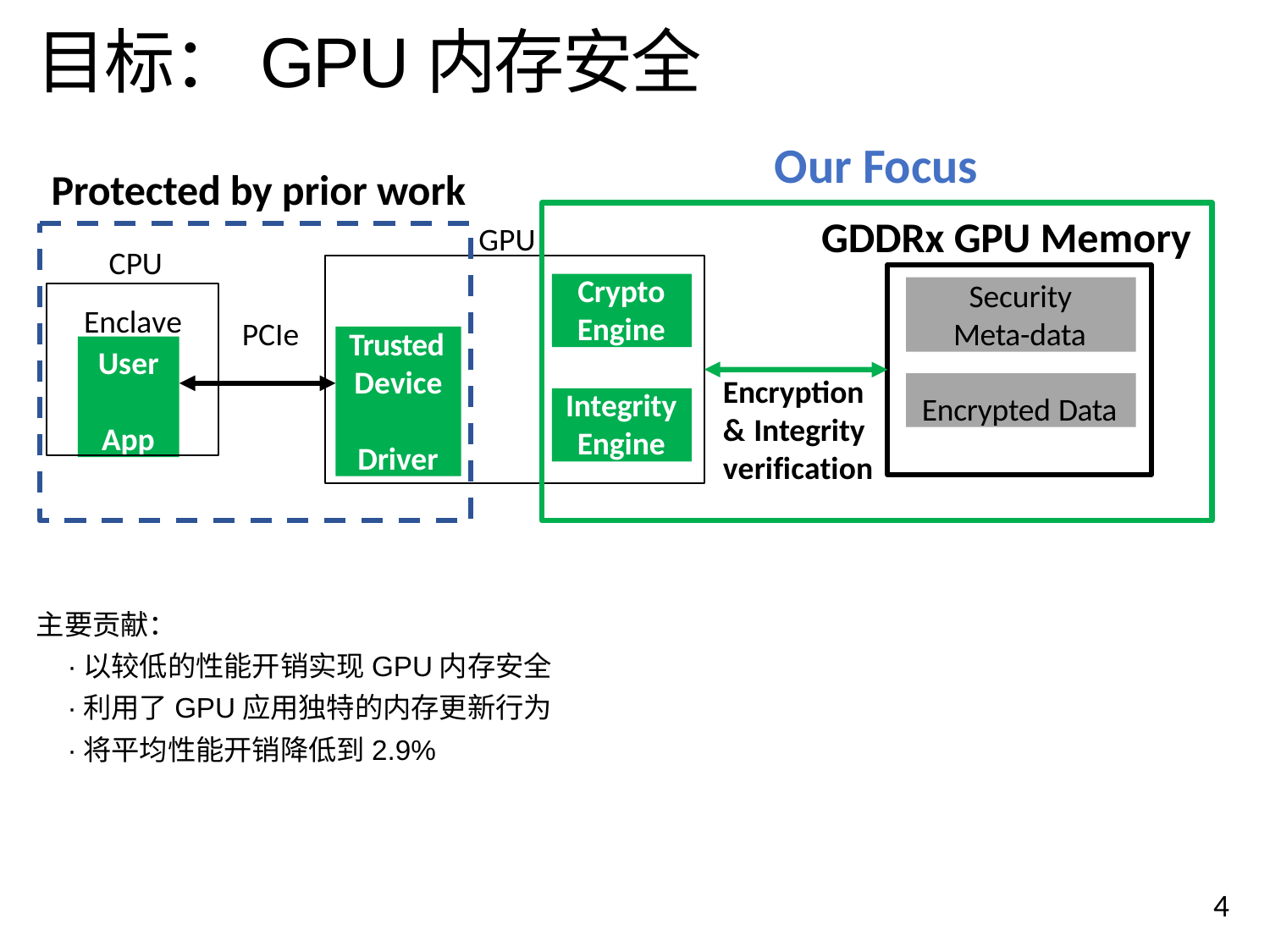

目标：GPU内存安全
Our Focus
Protected by prior work

GDDRx GPU Memory
GPU

CPU

Crypto
Engine
Security
Meta-data
Enclave
PCIe
Trusted
Device  Driver
User  App
Encryption  & Integrity  verification
Encrypted Data
Integrity
Engine
主要贡献：
    ·以较低的性能开销实现GPU内存安全
    ·利用了GPU应用独特的内存更新行为
    ·将平均性能开销降低到2.9%

4